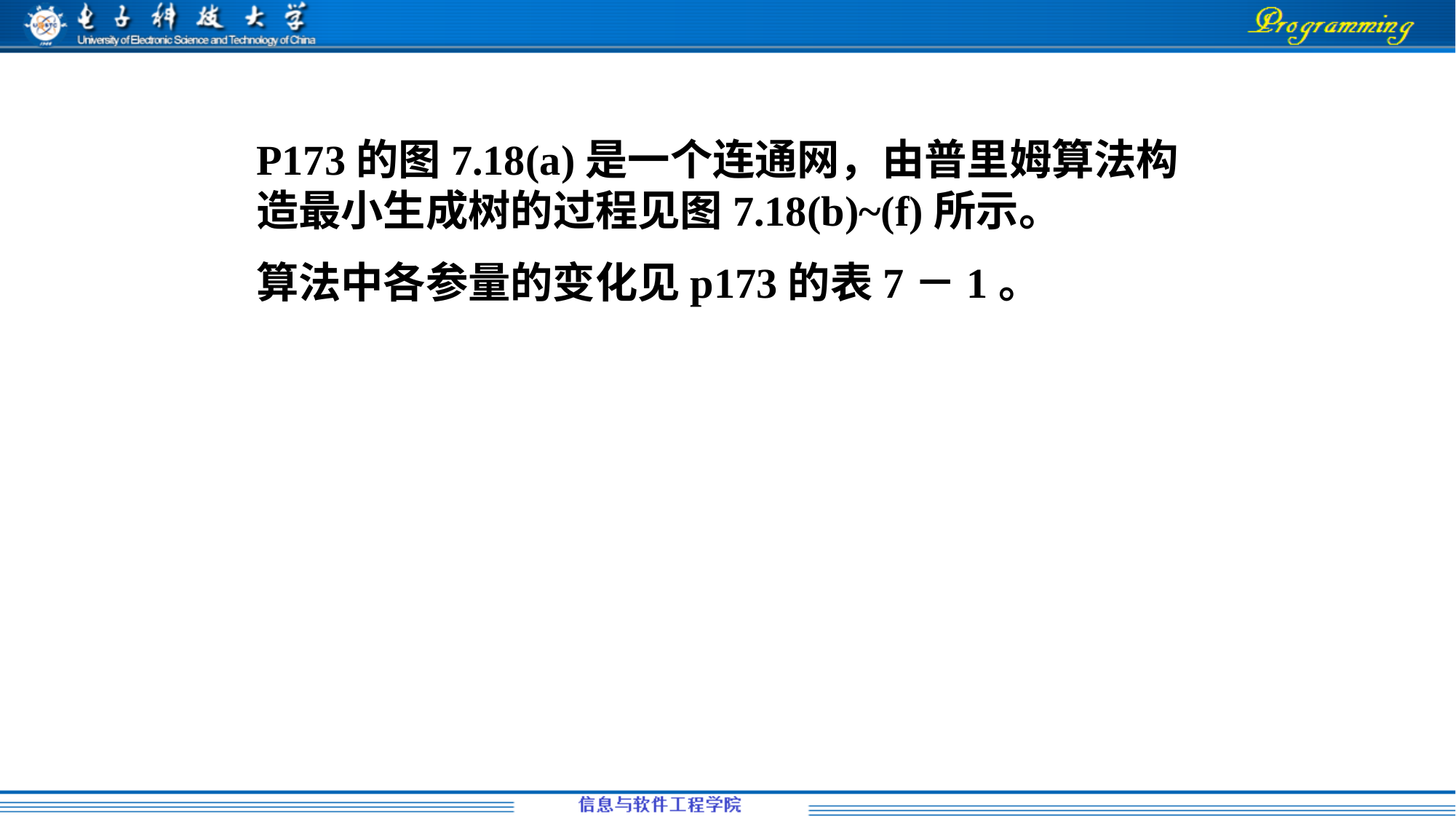

P173的图7.18(a)是一个连通网，由普里姆算法构造最小生成树的过程见图7.18(b)~(f)所示。
算法中各参量的变化见p173的表7－1。